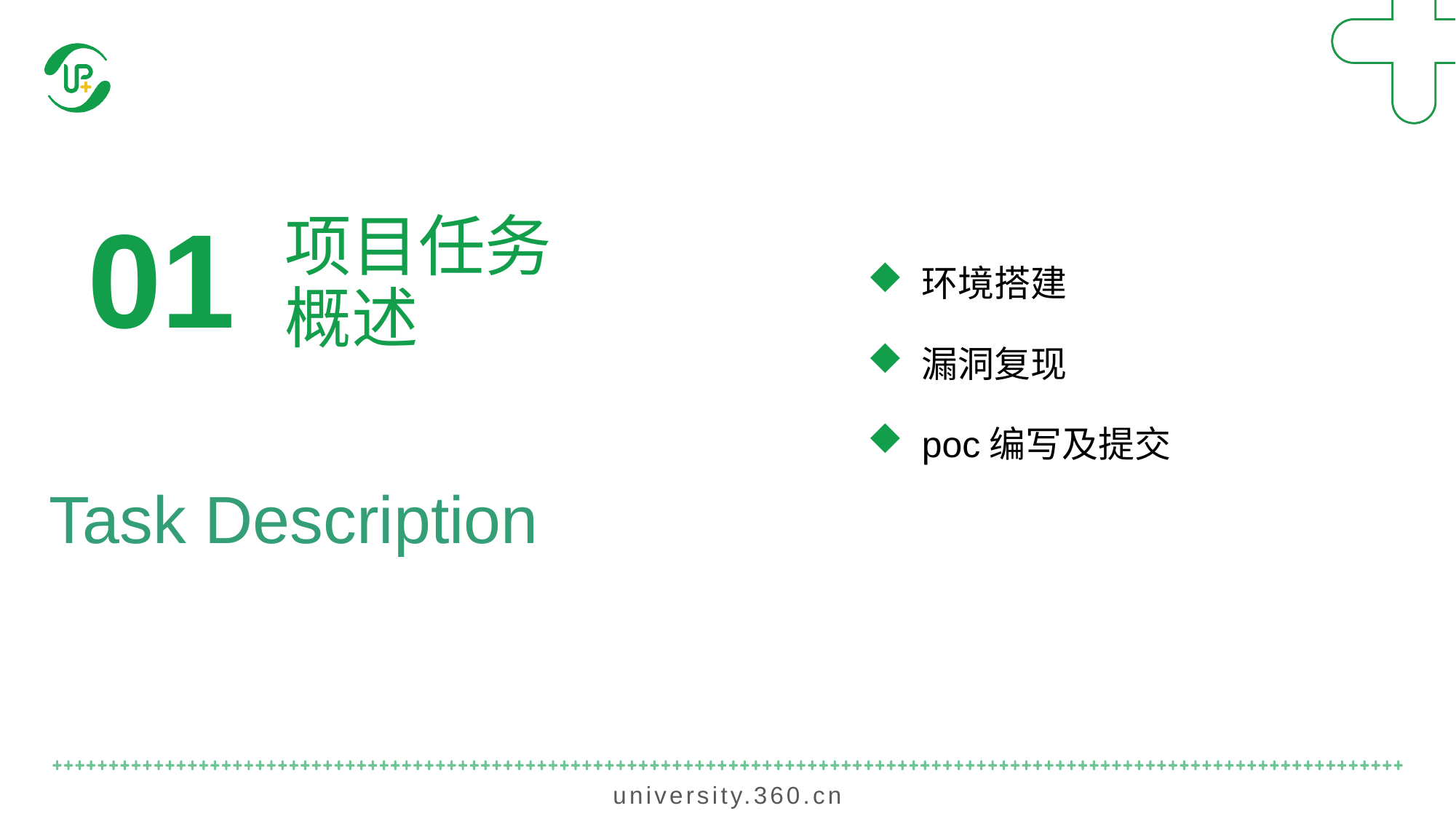

01
项目任务
概述
环境搭建
漏洞复现
poc编写及提交

Task Description